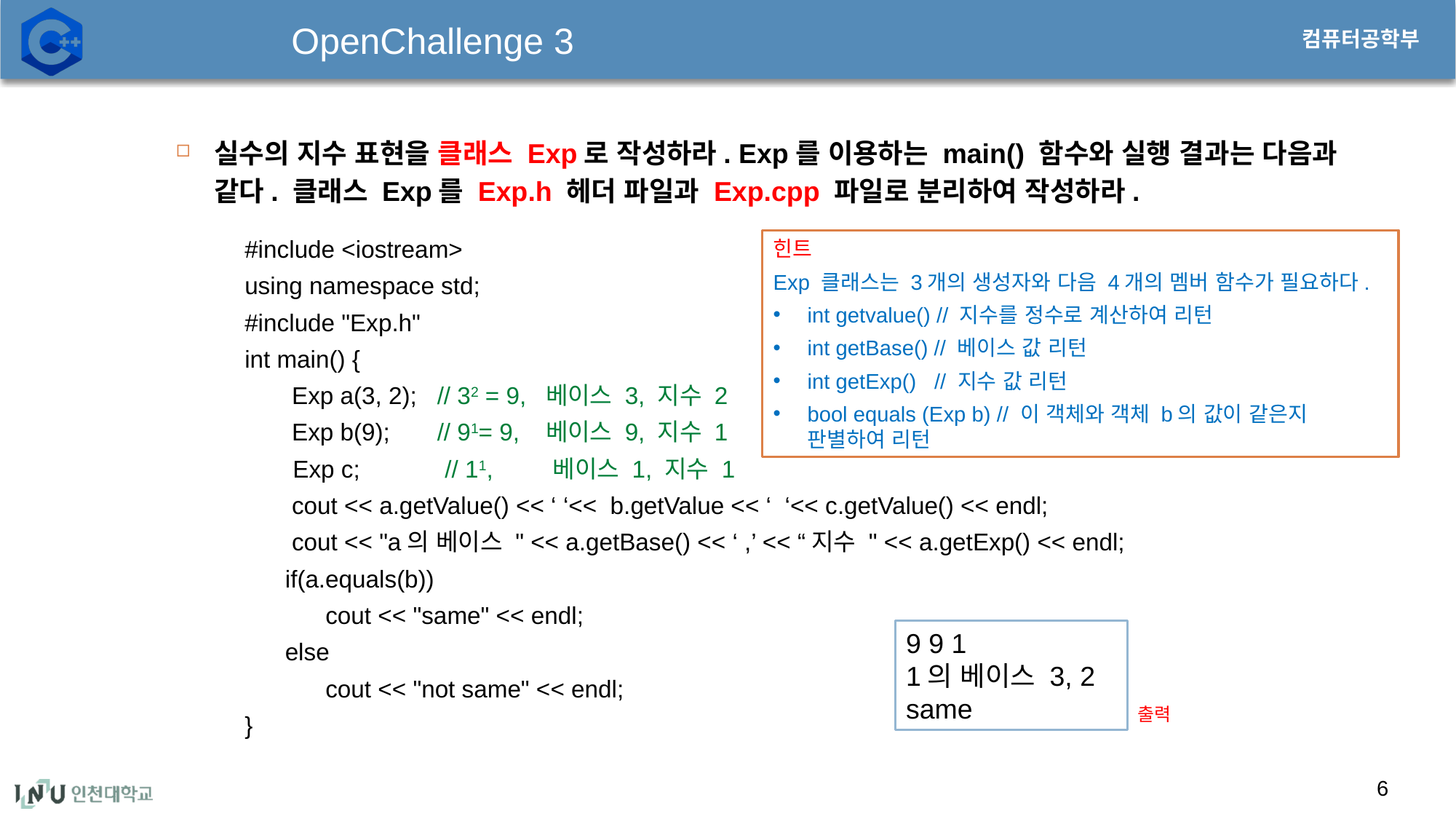

# OpenChallenge 3
실수의 지수 표현을 클래스 Exp로 작성하라. Exp를 이용하는 main() 함수와 실행 결과는 다음과 같다. 클래스 Exp를 Exp.h 헤더 파일과 Exp.cpp 파일로 분리하여 작성하라.
#include <iostream>
using namespace std;
#include "Exp.h"
int main() {
       Exp a(3, 2);   // 32 = 9,  베이스 3, 지수 2
       Exp b(9);       // 91= 9,   베이스 9, 지수 1
        Exp c;              // 11,        베이스 1, 지수 1
       cout << a.getValue() << ‘ ‘<<  b.getValue << ‘  ‘<< c.getValue() << endl;
       cout << "a의 베이스 " << a.getBase() << ‘ ,’ << “지수 " << a.getExp() << endl;
      if(a.equals(b))
            cout << "same" << endl;
      else
            cout << "not same" << endl;
}
힌트
Exp 클래스는 3개의 생성자와 다음 4개의 멤버 함수가 필요하다.
int getvalue() // 지수를 정수로 계산하여 리턴
int getBase() // 베이스 값 리턴
int getExp()   // 지수 값 리턴
bool equals (Exp b) // 이 객체와 객체 b의 값이 같은지 판별하여 리턴
9 9 1
1의 베이스 3, 2
same
출력